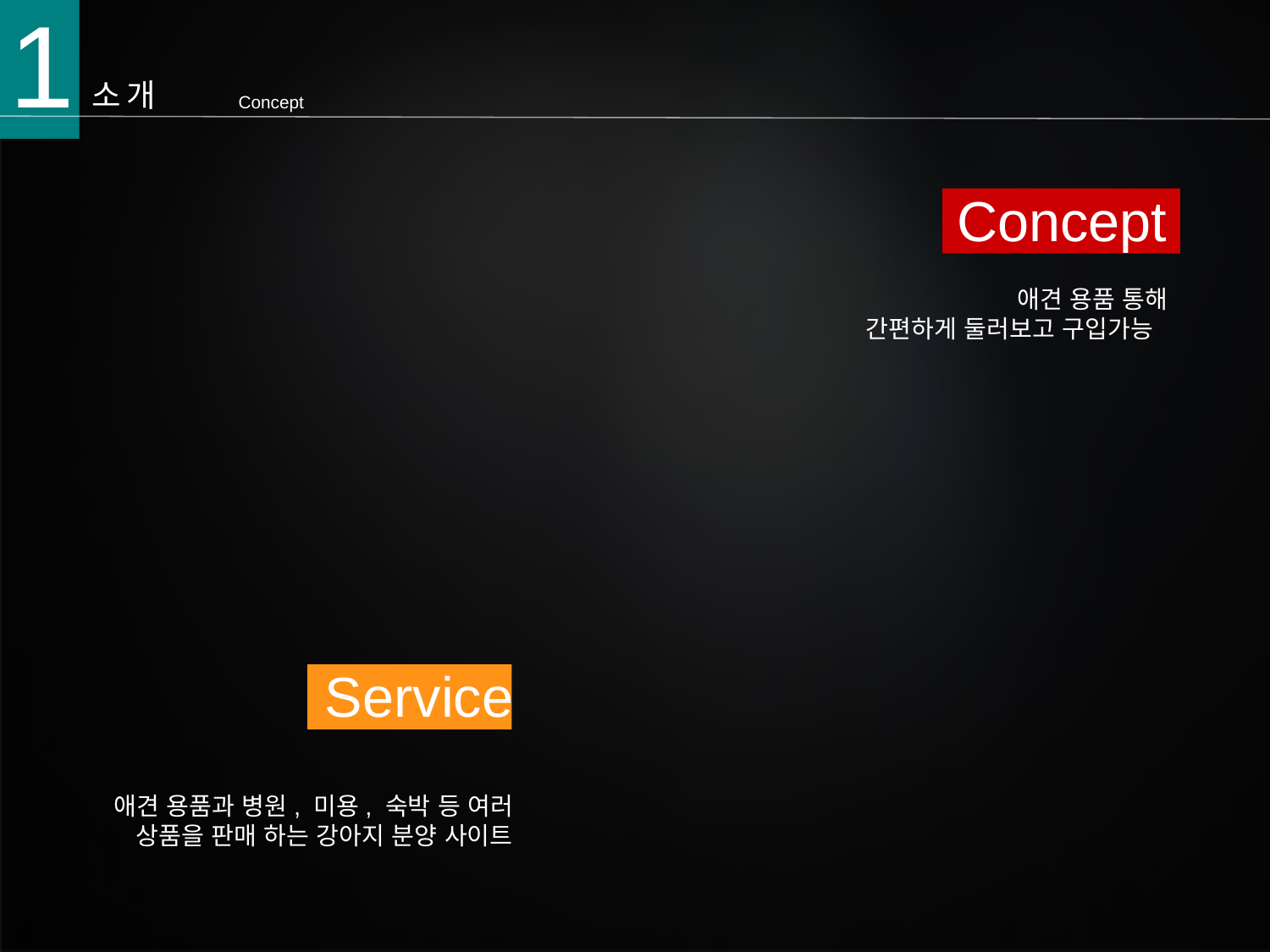

1

소개
Concept
Concept

애견 용품 통해
간편하게 둘러보고 구입가능
Service

애견 용품과 병원, 미용, 숙박 등 여러 상품을 판매 하는 강아지 분양 사이트